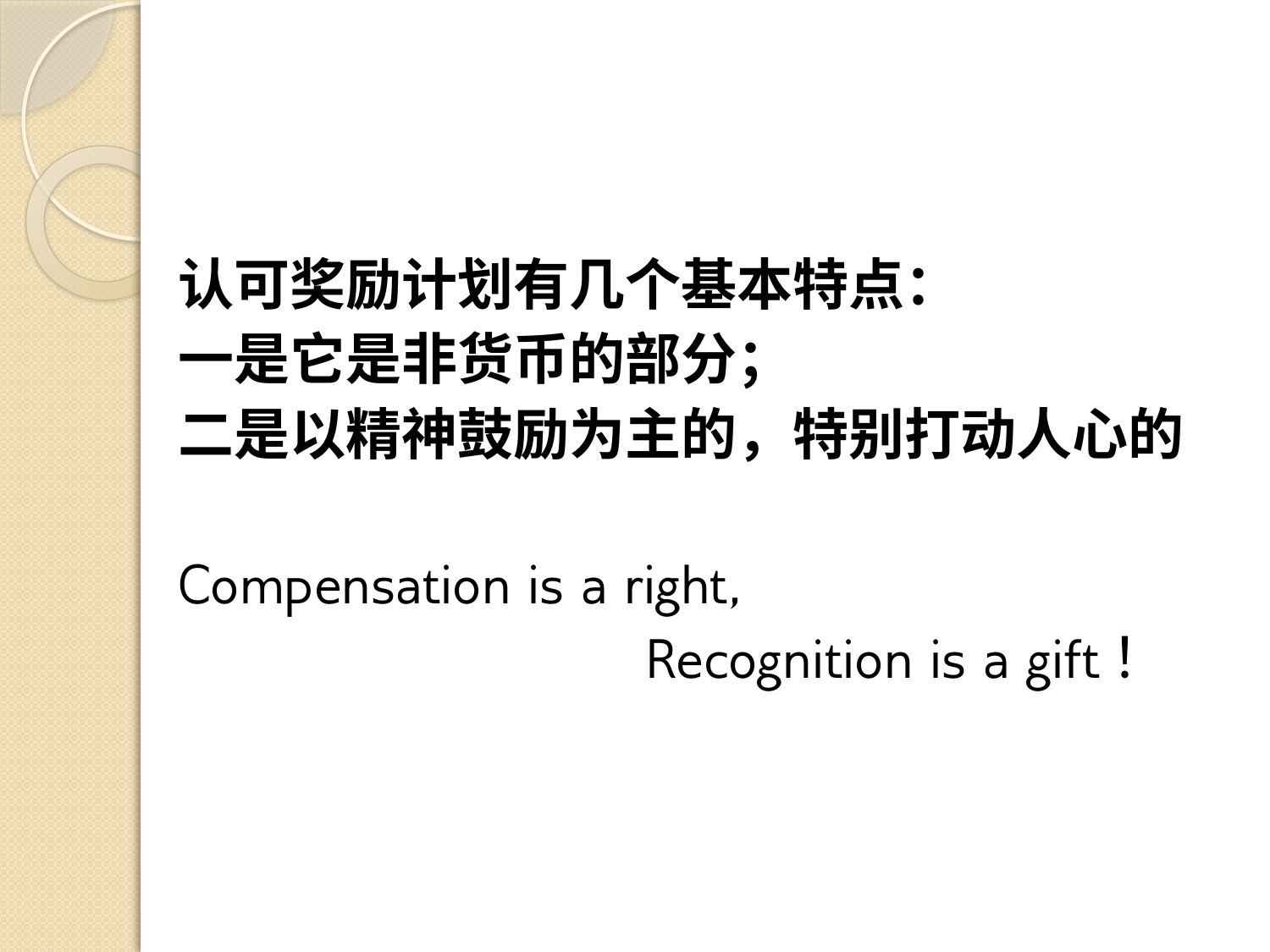

#

认可奖励计划有几个基本特点：
一是它是非货币的部分；
二是以精神鼓励为主的，特别打动人心的

Compensation is a right,
                            Recognition is a gift！

45